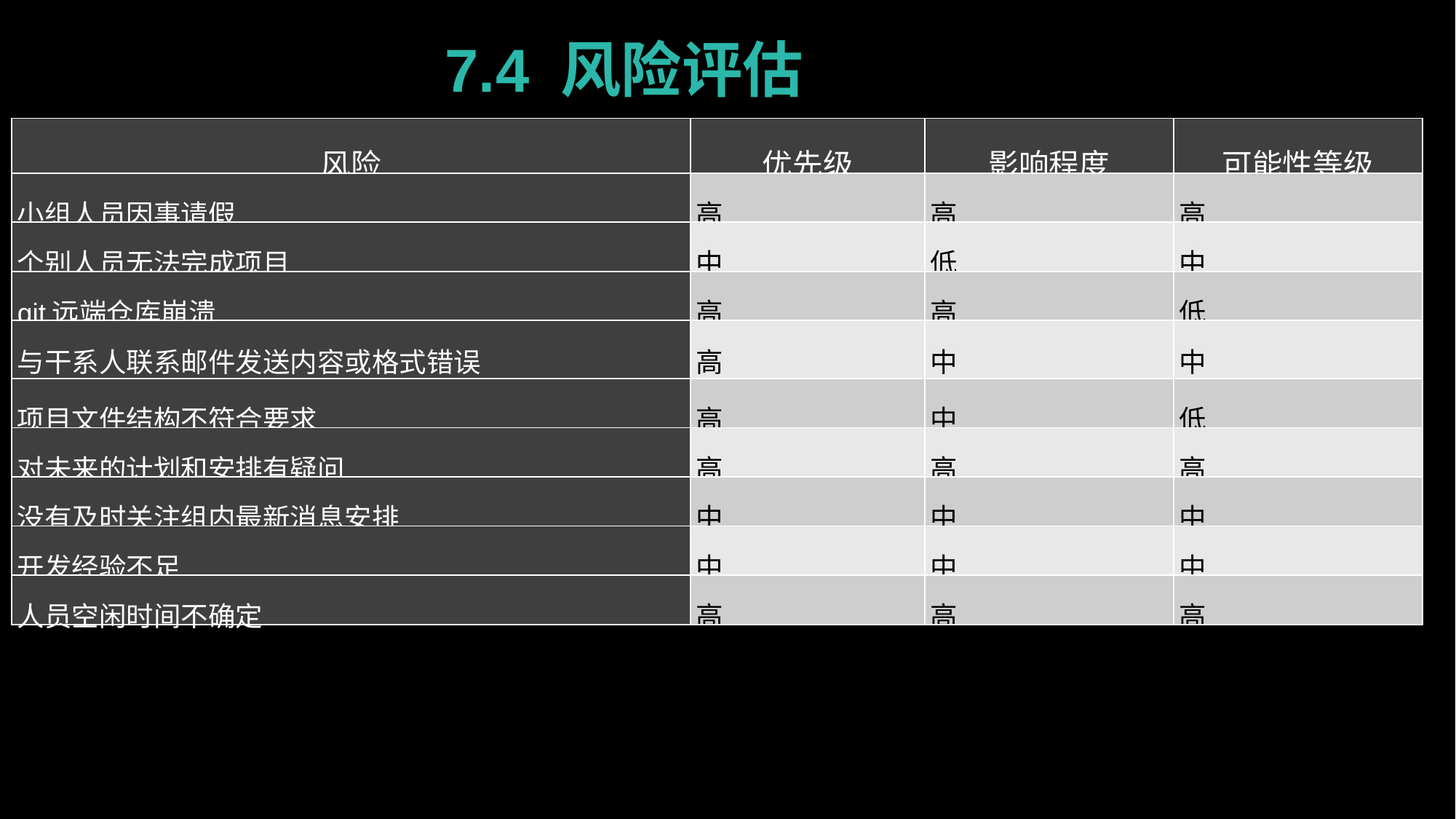

7.4 风险评估
| 风险 | 优先级 | 影响程度 | 可能性等级 |
| --- | --- | --- | --- |
| 小组人员因事请假 | 高 | 高 | 高 |
| 个别人员无法完成项目 | 中 | 低 | 中 |
| git远端仓库崩溃 | 高 | 高 | 低 |
| 与干系人联系邮件发送内容或格式错误 | 高 | 中 | 中 |
| 项目文件结构不符合要求 | 高 | 中 | 低 |
| 对未来的计划和安排有疑问 | 高 | 高 | 高 |
| 没有及时关注组内最新消息安排 | 中 | 中 | 中 |
| 开发经验不足 | 中 | 中 | 中 |
| 人员空闲时间不确定 | 高 | 高 | 高 |